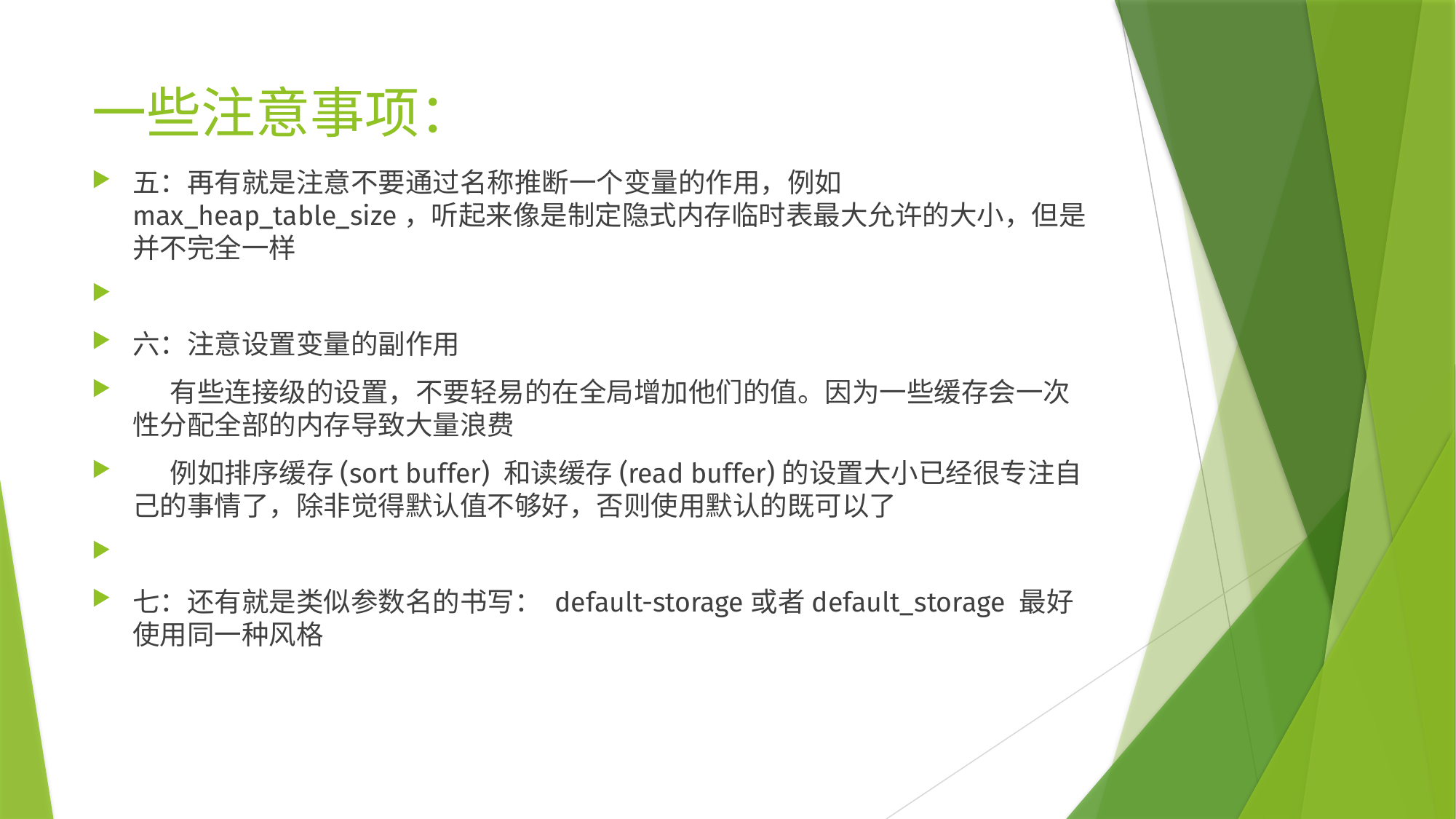

# 一些注意事项：
五：再有就是注意不要通过名称推断一个变量的作用，例如max_heap_table_size，听起来像是制定隐式内存临时表最大允许的大小，但是并不完全一样

六：注意设置变量的副作用
     有些连接级的设置，不要轻易的在全局增加他们的值。因为一些缓存会一次性分配全部的内存导致大量浪费
     例如排序缓存(sort buffer) 和读缓存(read buffer)的设置大小已经很专注自己的事情了，除非觉得默认值不够好，否则使用默认的既可以了

七：还有就是类似参数名的书写： default-storage或者default_storage 最好使用同一种风格